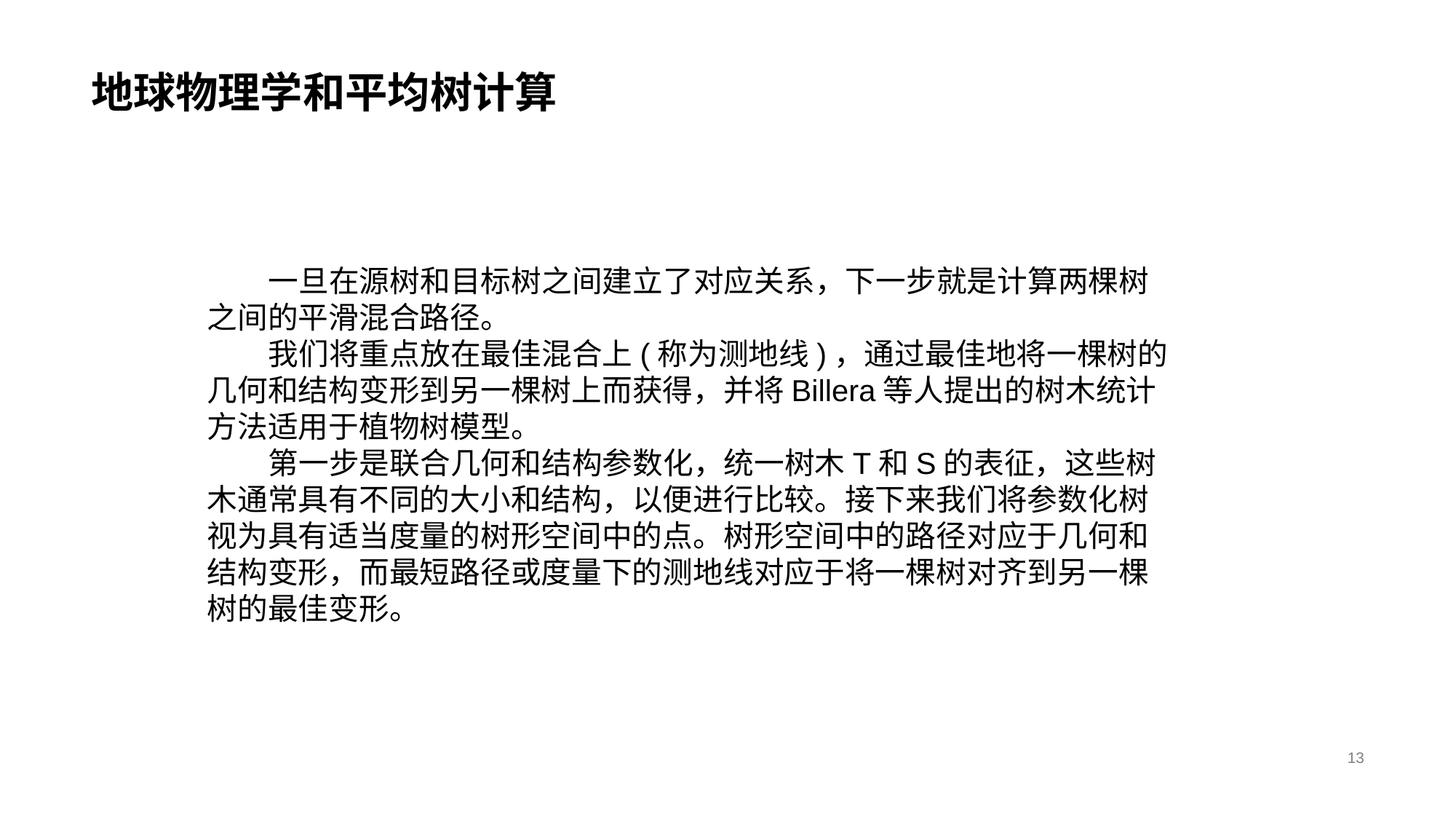

# 地球物理学和平均树计算
        一旦在源树和目标树之间建立了对应关系，下一步就是计算两棵树之间的平滑混合路径。
        我们将重点放在最佳混合上(称为测地线)，通过最佳地将一棵树的几何和结构变形到另一棵树上而获得，并将Billera等人提出的树木统计方法适用于植物树模型。
        第一步是联合几何和结构参数化，统一树木T和S的表征，这些树木通常具有不同的大小和结构，以便进行比较。接下来我们将参数化树视为具有适当度量的树形空间中的点。树形空间中的路径对应于几何和结构变形，而最短路径或度量下的测地线对应于将一棵树对齐到另一棵树的最佳变形。
13